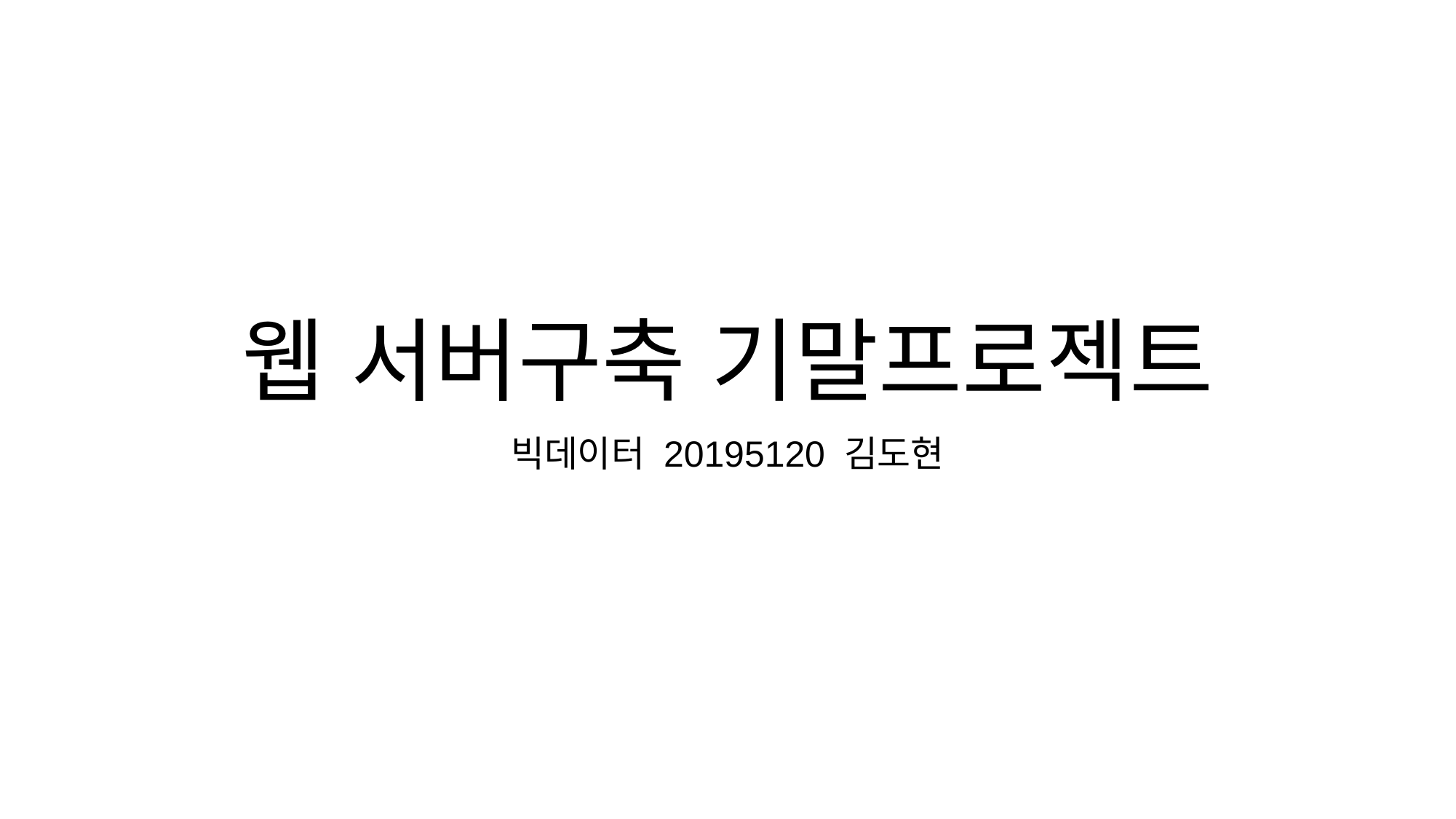

# 웹 서버구축 기말프로젝트
빅데이터 20195120 김도현